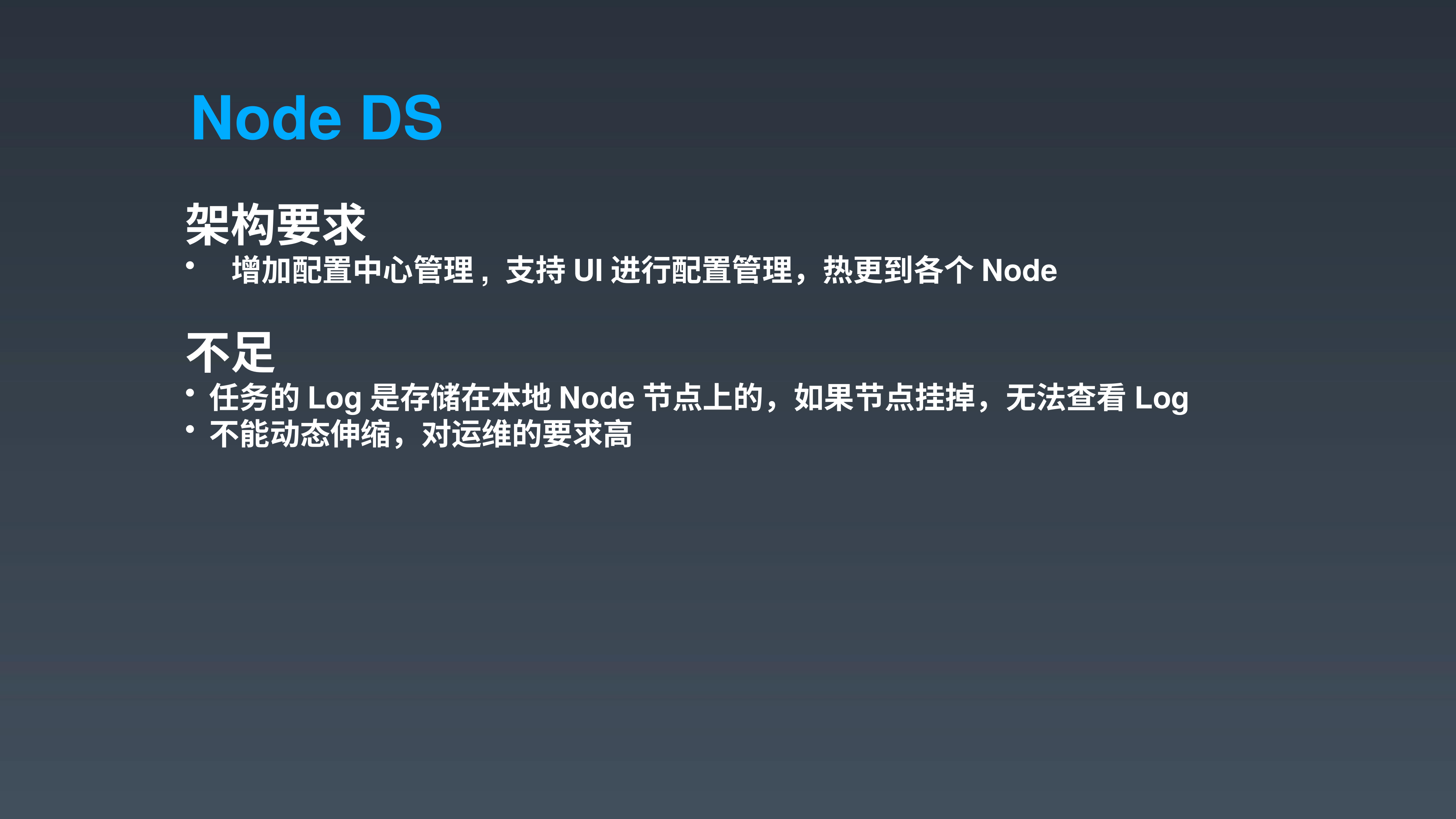

Node DS
架构要求
   增加配置中心管理, 支持UI进行配置管理，热更到各个Node

不足
任务的Log是存储在本地Node节点上的，如果节点挂掉，无法查看Log
不能动态伸缩，对运维的要求高